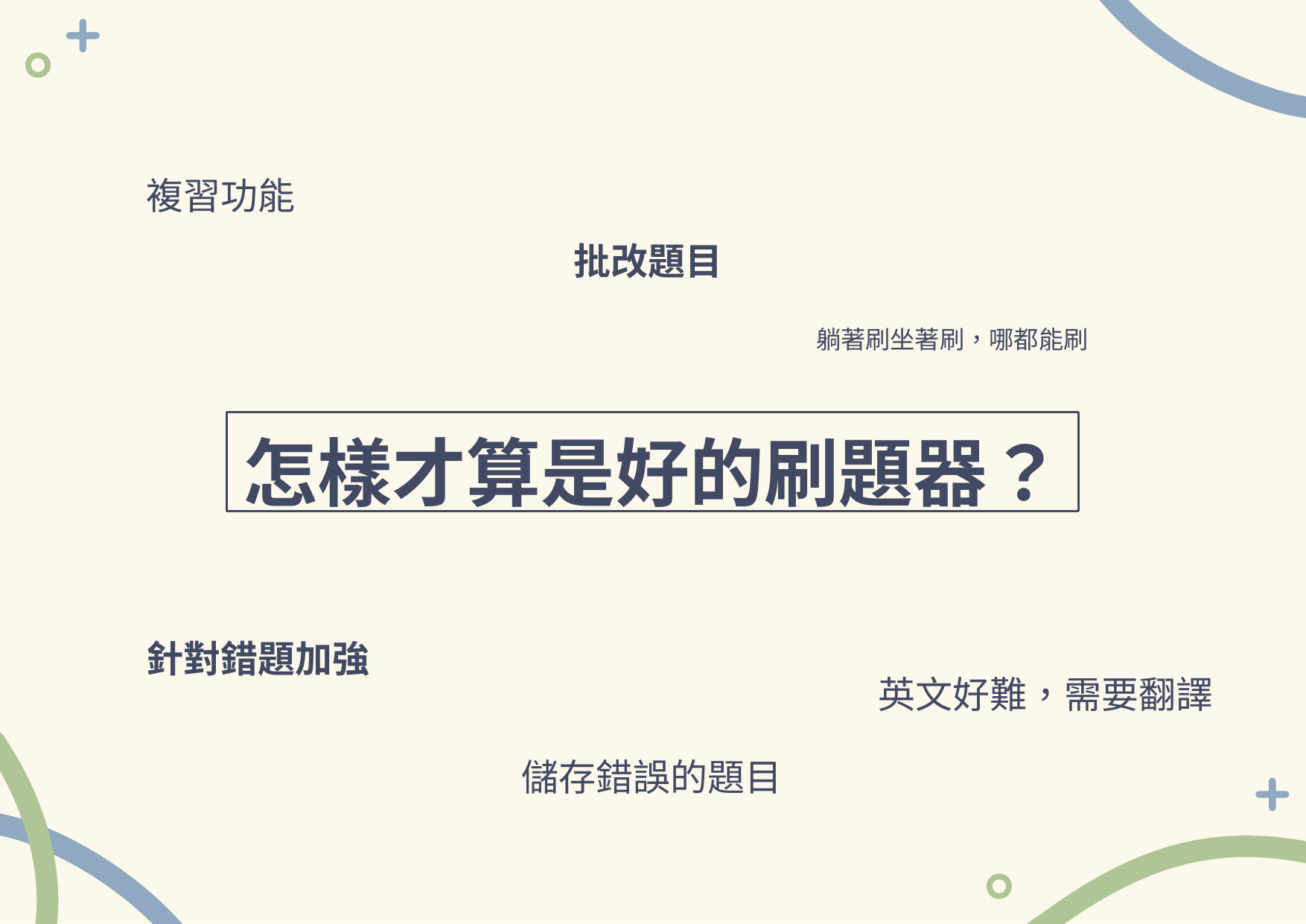

複習功能
批改題目
躺著刷坐著刷，哪都能刷
# 怎樣才算是好的刷題器？
針對錯題加強

英文好難，需要翻譯
儲存錯誤的題目